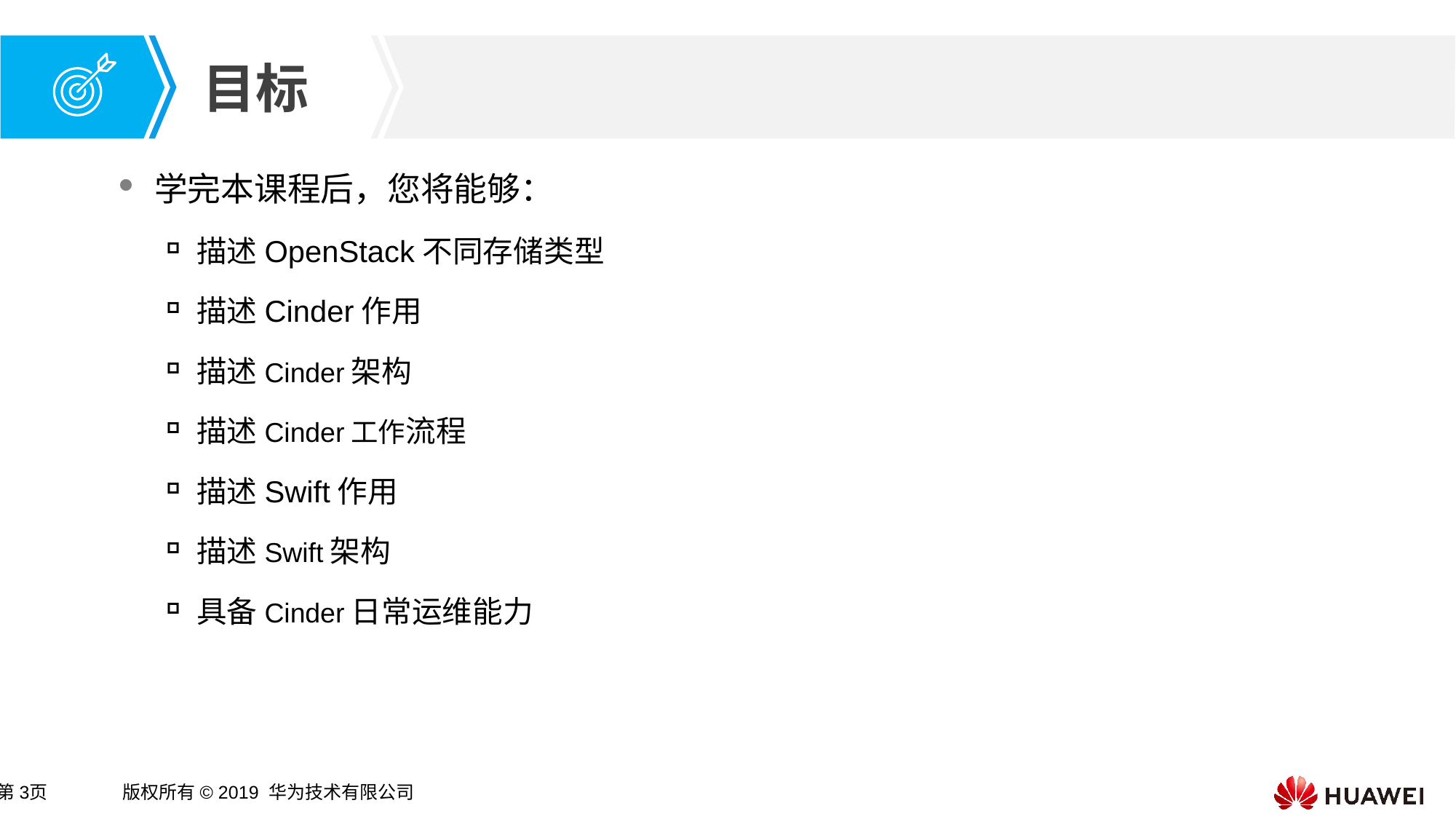

学完本课程后，您将能够：
描述OpenStack不同存储类型
描述Cinder作用
描述Cinder架构
描述Cinder工作流程
描述Swift作用
描述Swift架构
具备Cinder日常运维能力